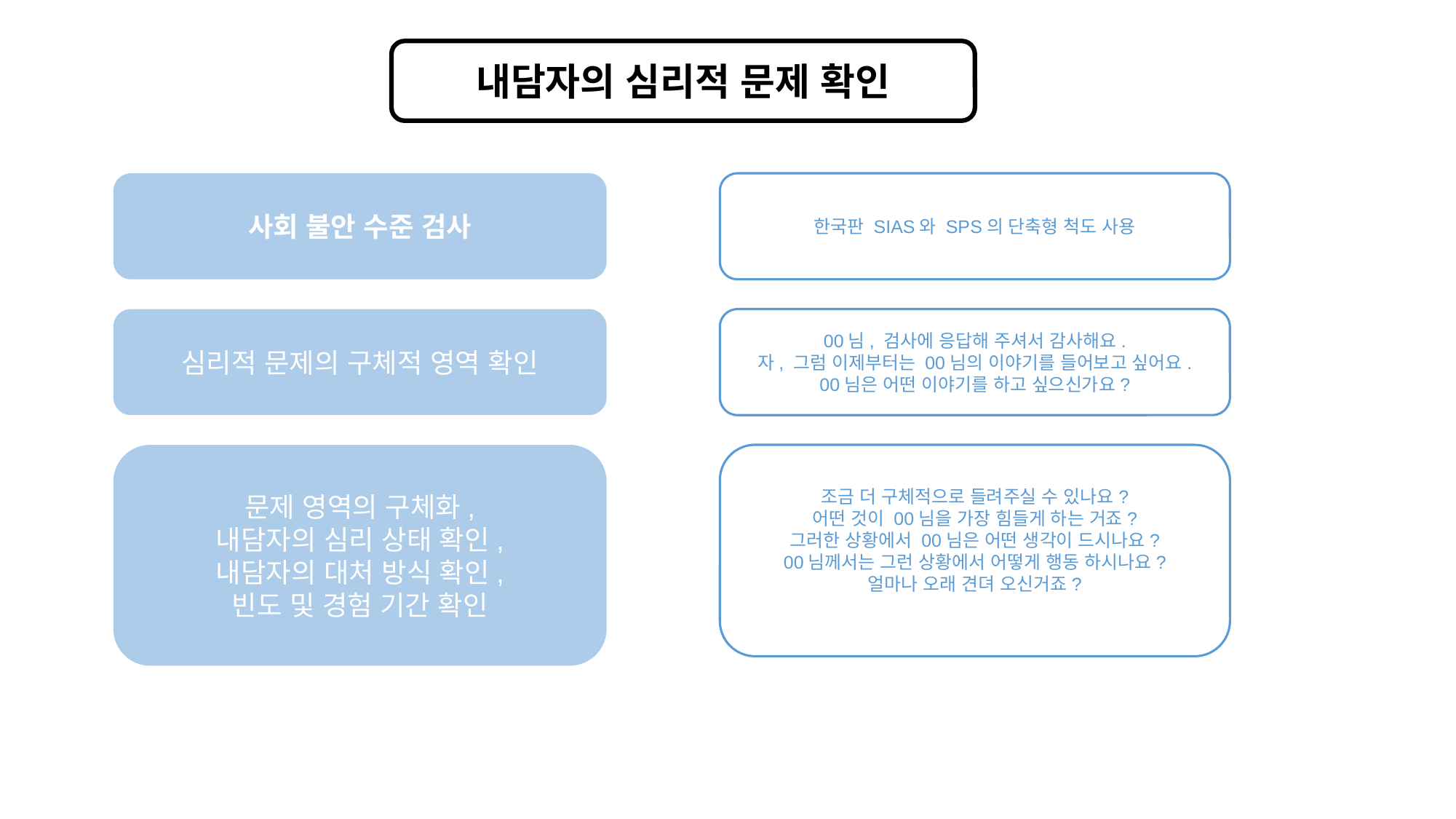

내담자의 심리적 문제 확인
사회 불안 수준 검사
한국판 SIAS와 SPS의 단축형 척도 사용
심리적 문제의 구체적 영역 확인
00님, 검사에 응답해 주셔서 감사해요.
자, 그럼 이제부터는 00님의 이야기를 들어보고 싶어요.
00님은 어떤 이야기를 하고 싶으신가요?
문제 영역의 구체화,
내담자의 심리 상태 확인,
내담자의 대처 방식 확인,
빈도 및 경험 기간 확인
조금 더 구체적으로 들려주실 수 있나요?
어떤 것이 00님을 가장 힘들게 하는 거죠?
그러한 상황에서 00님은 어떤 생각이 드시나요?
00님께서는 그런 상황에서 어떻게 행동 하시나요?
얼마나 오래 견뎌 오신거죠?